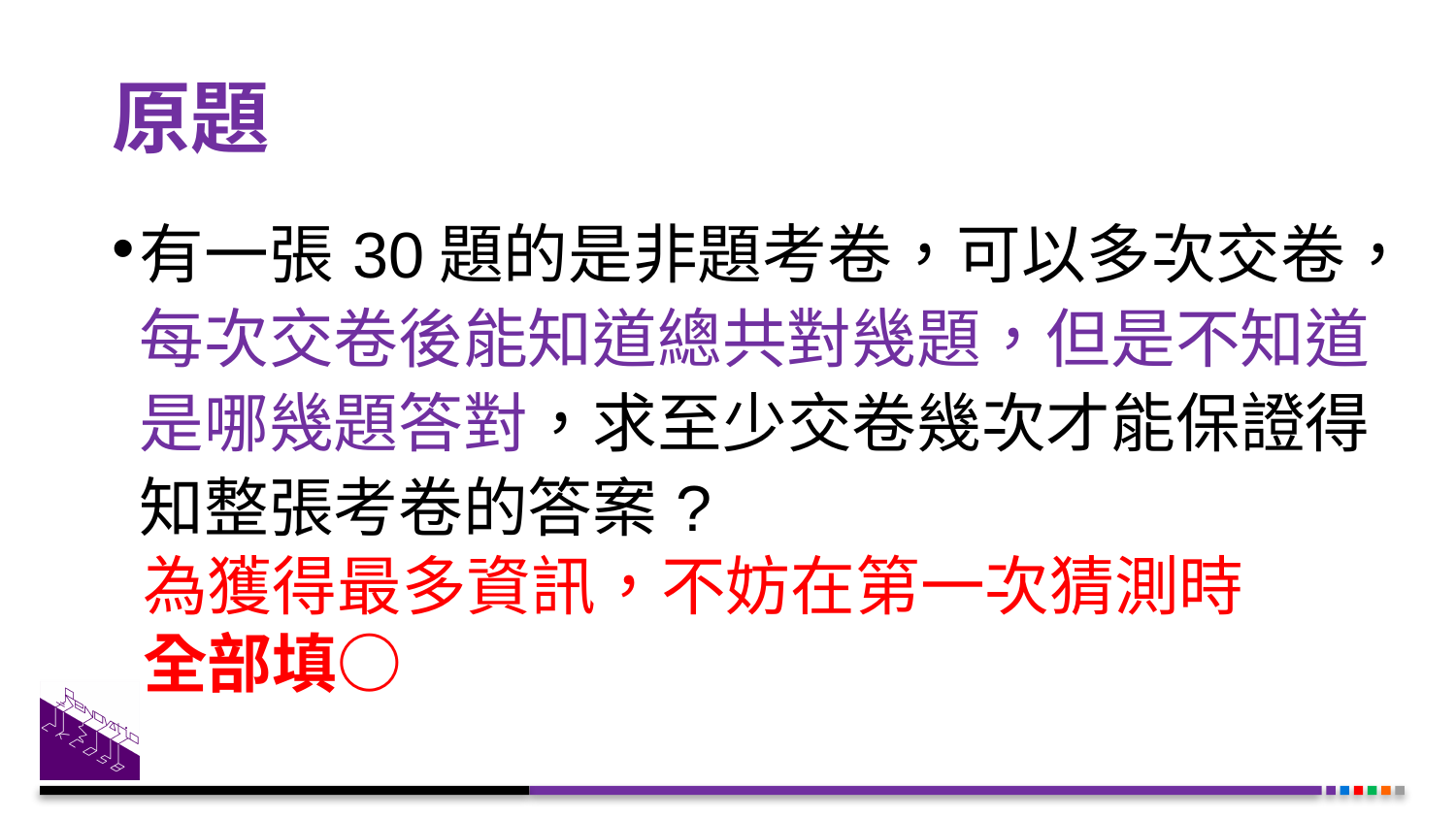

原題
有一張30題的是非題考卷，可以多次交卷，每次交卷後能知道總共對幾題，但是不知道是哪幾題答對，求至少交卷幾次才能保證得知整張考卷的答案?

為獲得最多資訊，不妨在第一次猜測時全部填○